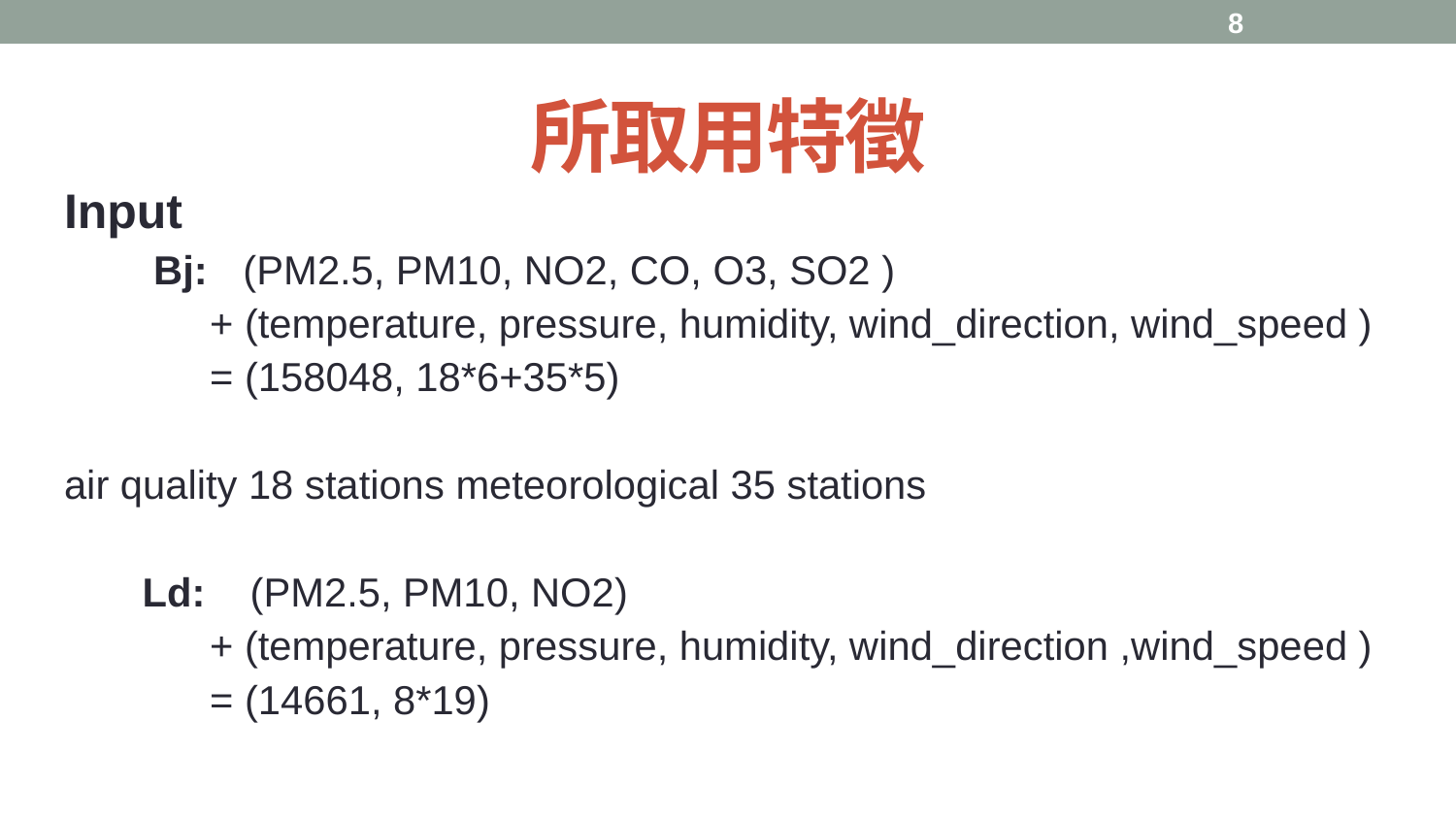

# 所取用特徵
Input
        Bj:	   (PM2.5, PM10, NO2, CO, O3, SO2 )
	+ (temperature, pressure, humidity, wind_direction, wind_speed )
	= (158048, 18*6+35*5)

air quality 18 stations meteorological 35 stations

       Ld:    (PM2.5, PM10, NO2)
	+ (temperature, pressure, humidity, wind_direction ,wind_speed )
	= (14661, 8*19)

8